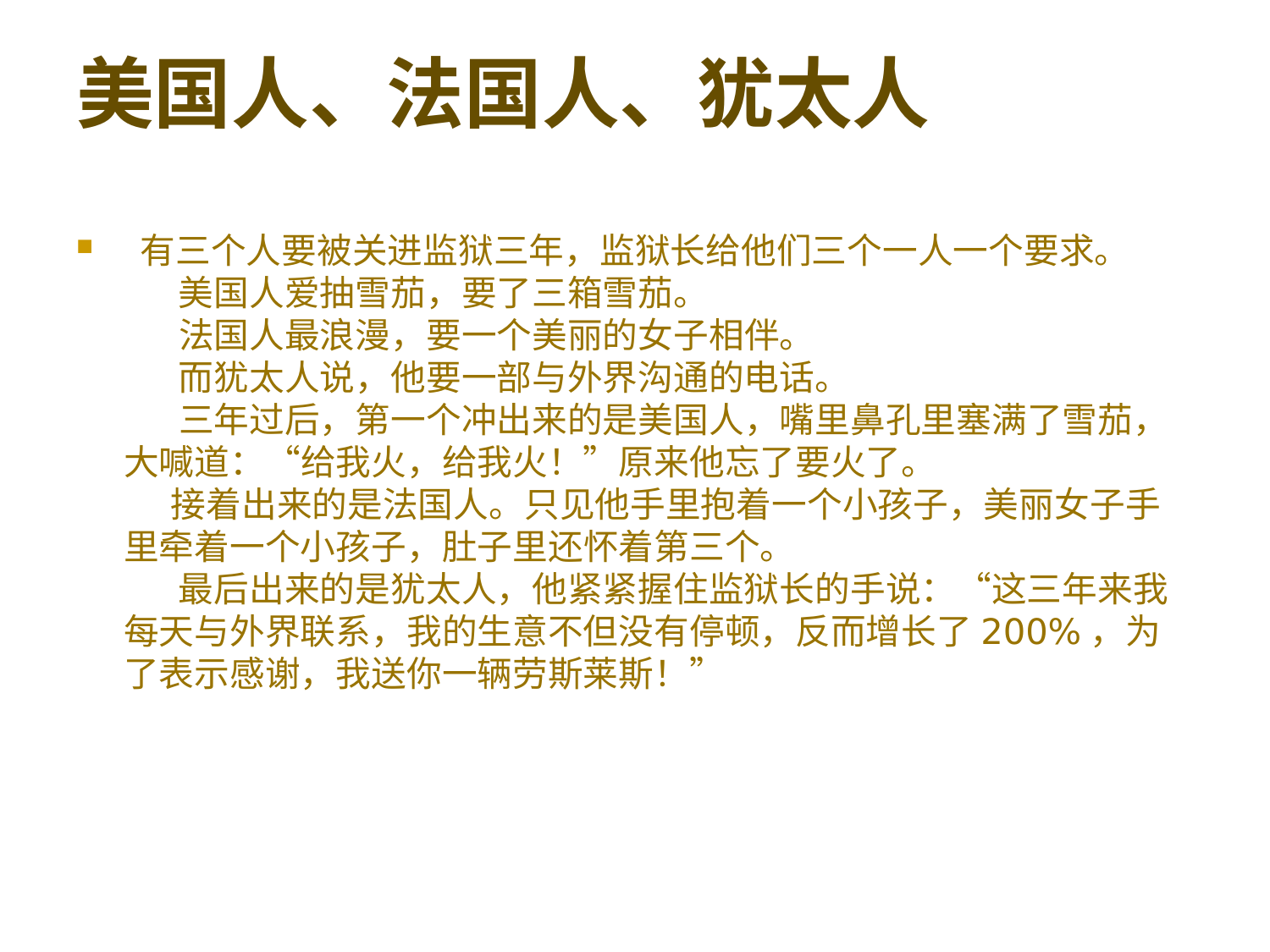

# 美国人、法国人、犹太人
 有三个人要被关进监狱三年，监狱长给他们三个一人一个要求。
       美国人爱抽雪茄，要了三箱雪茄。
       法国人最浪漫，要一个美丽的女子相伴。
       而犹太人说，他要一部与外界沟通的电话。
       三年过后，第一个冲出来的是美国人，嘴里鼻孔里塞满了雪茄，大喊道：“给我火，给我火！”原来他忘了要火了。
      接着出来的是法国人。只见他手里抱着一个小孩子，美丽女子手里牵着一个小孩子，肚子里还怀着第三个。
       最后出来的是犹太人，他紧紧握住监狱长的手说：“这三年来我每天与外界联系，我的生意不但没有停顿，反而增长了200%，为了表示感谢，我送你一辆劳斯莱斯！”